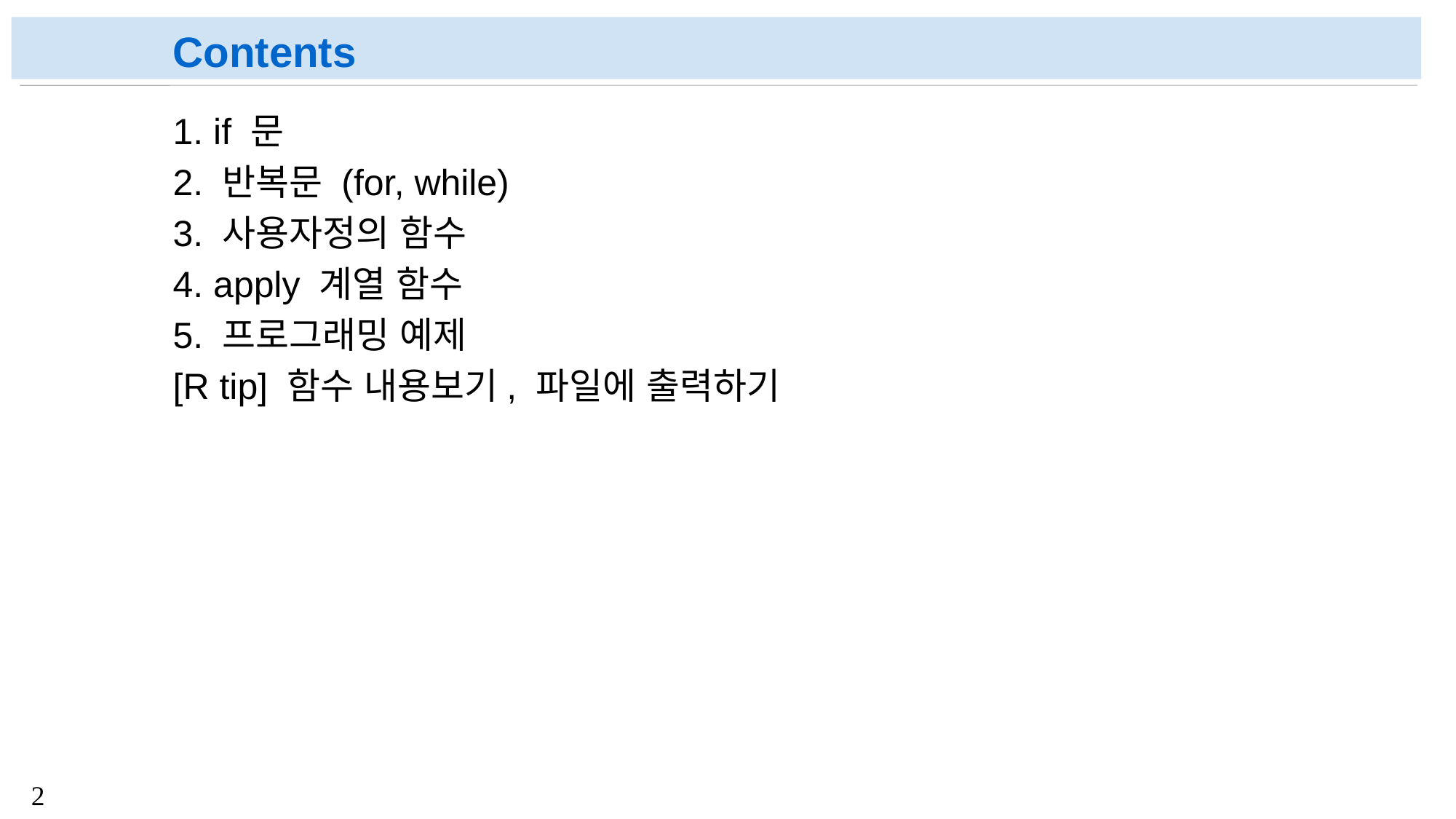

# Contents
1. if 문
2. 반복문 (for, while)
3. 사용자정의 함수
4. apply 계열 함수
5. 프로그래밍 예제
[R tip] 함수 내용보기, 파일에 출력하기